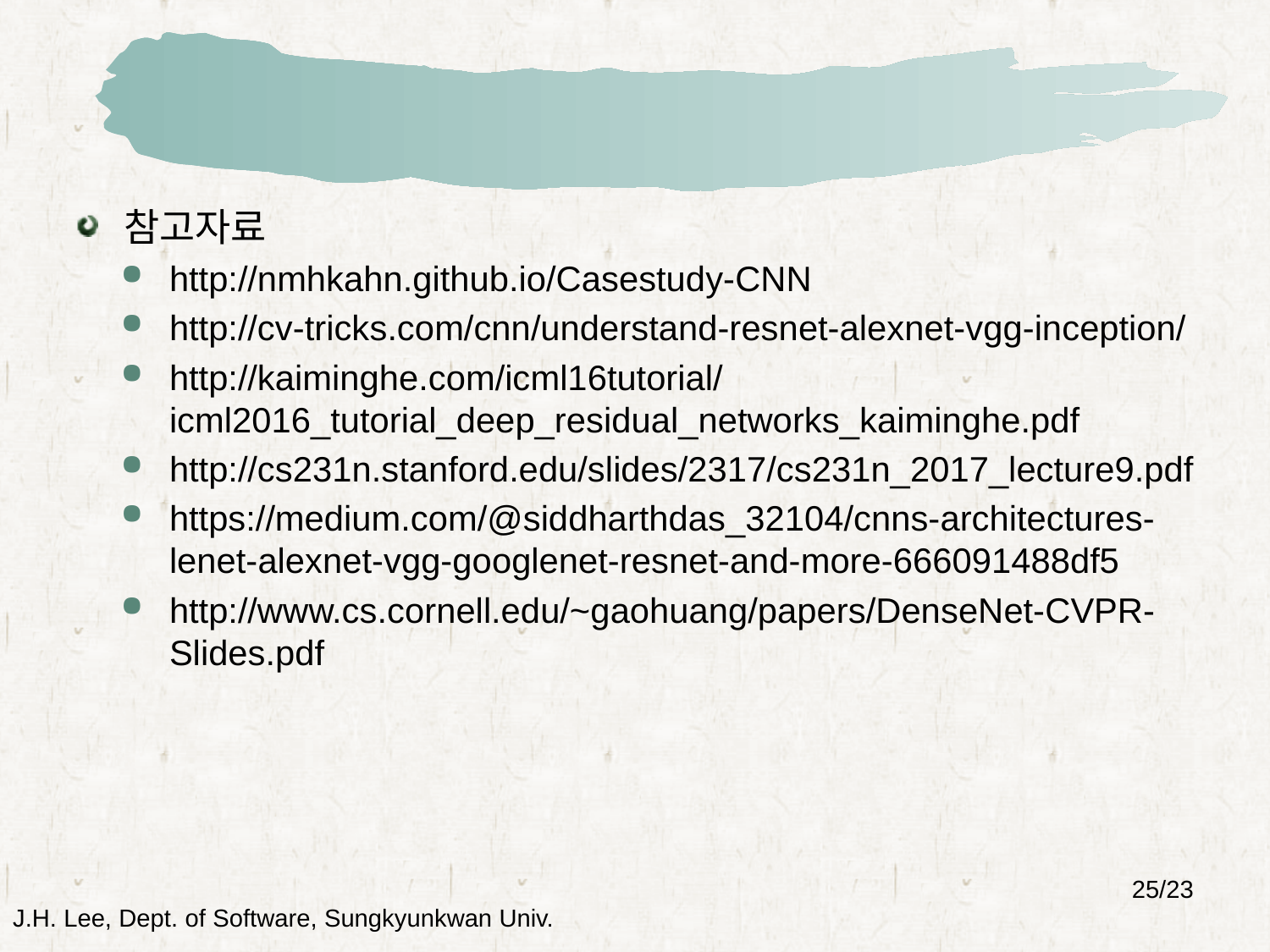

#
참고자료
http://nmhkahn.github.io/Casestudy-CNN
http://cv-tricks.com/cnn/understand-resnet-alexnet-vgg-inception/
http://kaiminghe.com/icml16tutorial/icml2016_tutorial_deep_residual_networks_kaiminghe.pdf
http://cs231n.stanford.edu/slides/2317/cs231n_2017_lecture9.pdf
https://medium.com/@siddharthdas_32104/cnns-architectures-lenet-alexnet-vgg-googlenet-resnet-and-more-666091488df5
http://www.cs.cornell.edu/~gaohuang/papers/DenseNet-CVPR-Slides.pdf
25/23
J.H. Lee, Dept. of Software, Sungkyunkwan Univ.